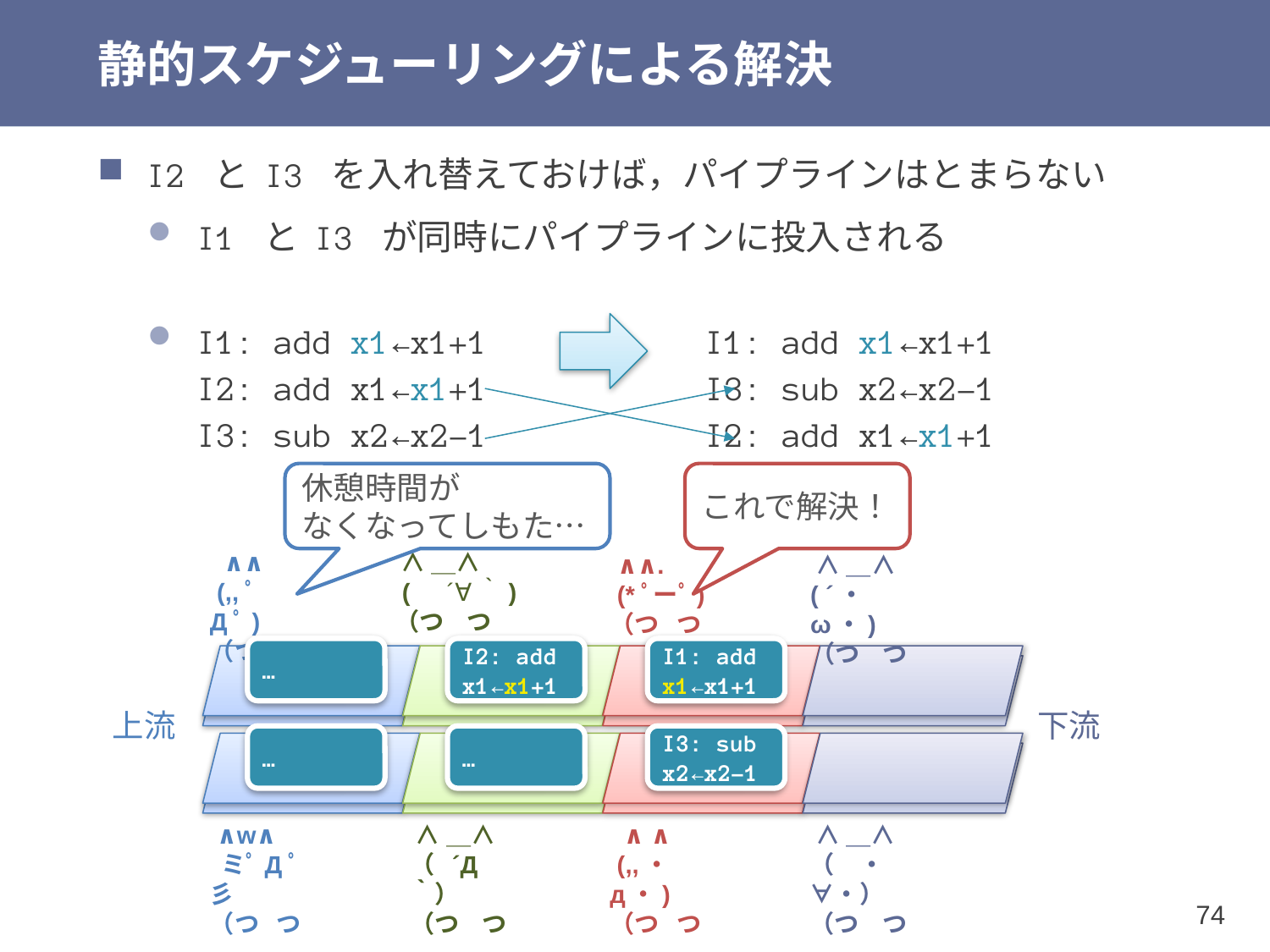

# 静的スケジューリングによる解決
I2 と I3 を入れ替えておけば，パイプラインはとまらない
I1 と I3 が同時にパイプラインに投入される
I1: add x1←x1+1		I1: add x1←x1+1
I2: add x1←x1+1		I3: sub x2←x2-1
I3: sub x2←x2-1		I2: add x1←x1+1

休憩時間が
なくなってしもた…
これで解決！
  ∧∧
 (,,ﾟДﾟ)
（つ   つ
 ∧＿∧
 (　´∀｀)
（つ    つ
 ∧∧.
 (*ﾟーﾟ)（つ   つ
 ∧＿∧
( ´・ω・)（つ    つ
…
I2: add
x1←x1+1
I1: add
x1←x1+1

上流
下流
…
…
I3: sub
x2←x2-1

 ∧w∧
 ミﾟДﾟ彡
（つ   つ
 ∧＿∧
（  ´Д｀）
（つ    つ
  ∧ ∧
 (,,・д・)（つ   つ
 ∧＿∧
（　・∀・）（つ    つ